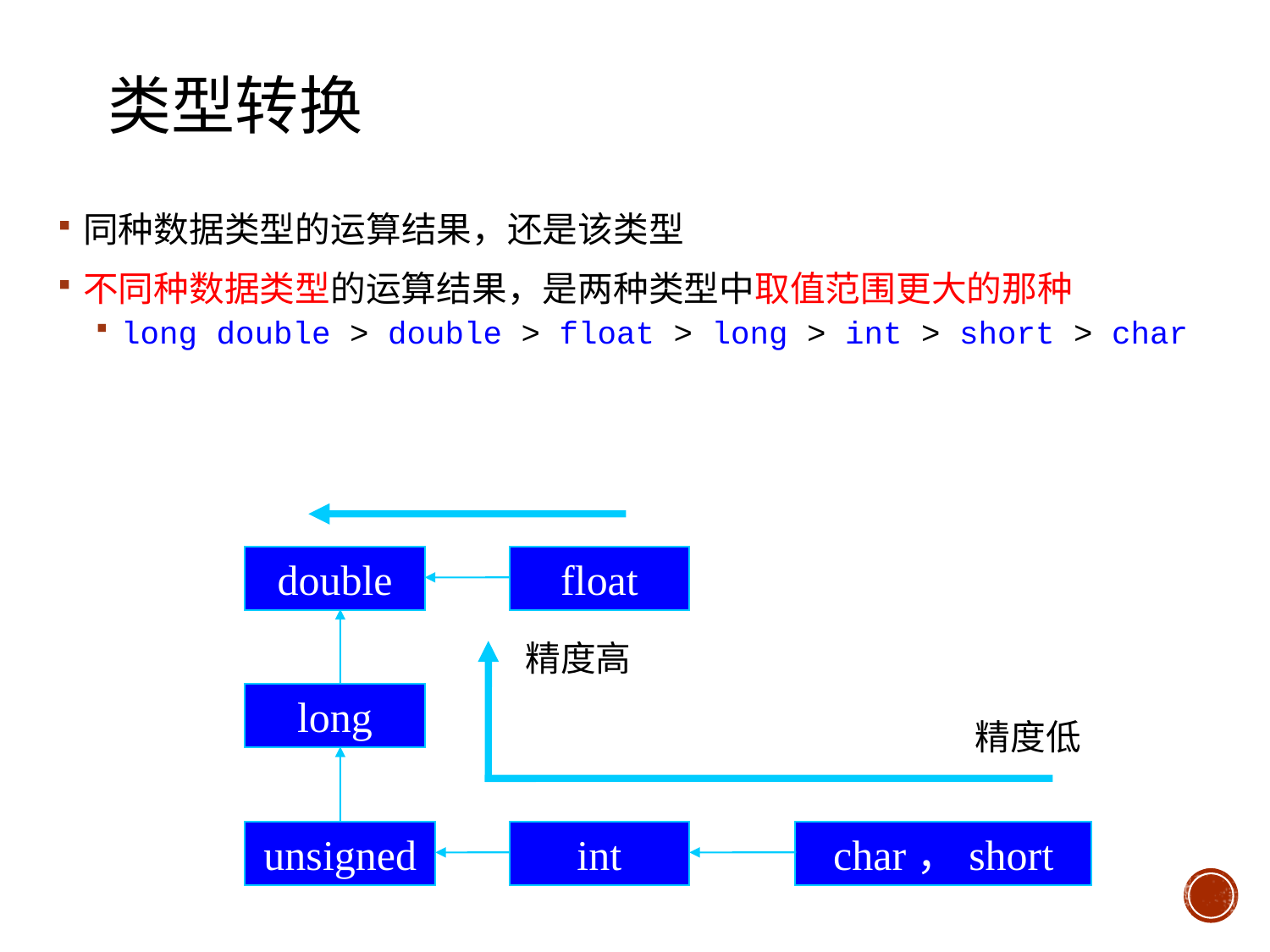

# 类型转换
同种数据类型的运算结果，还是该类型
不同种数据类型的运算结果，是两种类型中取值范围更大的那种
long double > double > float > long > int > short > char

double
float

精度高

long
精度低

unsigned
int
char，short

58